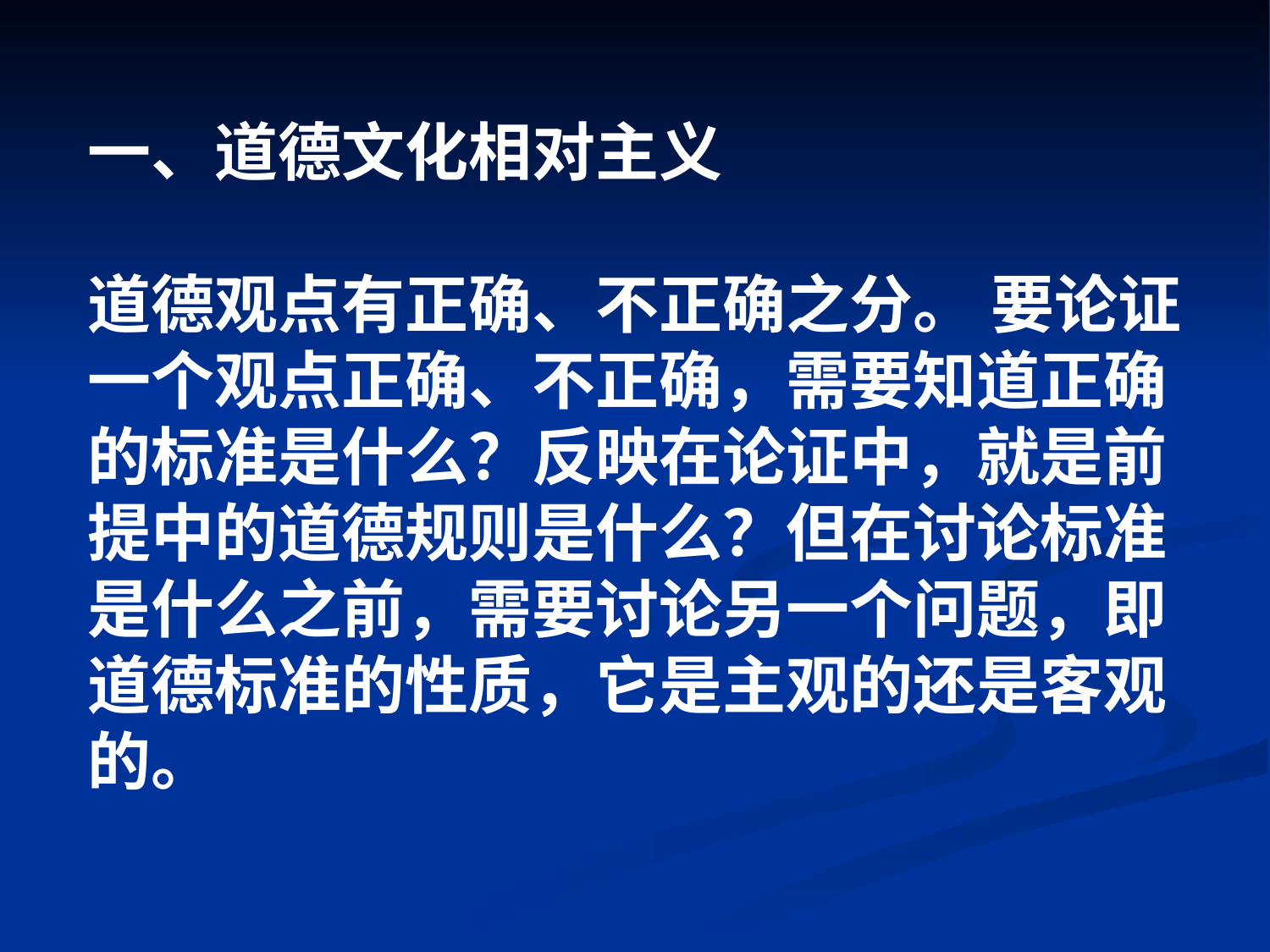

一、道德文化相对主义

道德观点有正确、不正确之分。 要论证一个观点正确、不正确，需要知道正确的标准是什么？反映在论证中，就是前提中的道德规则是什么？但在讨论标准是什么之前，需要讨论另一个问题，即道德标准的性质，它是主观的还是客观的。